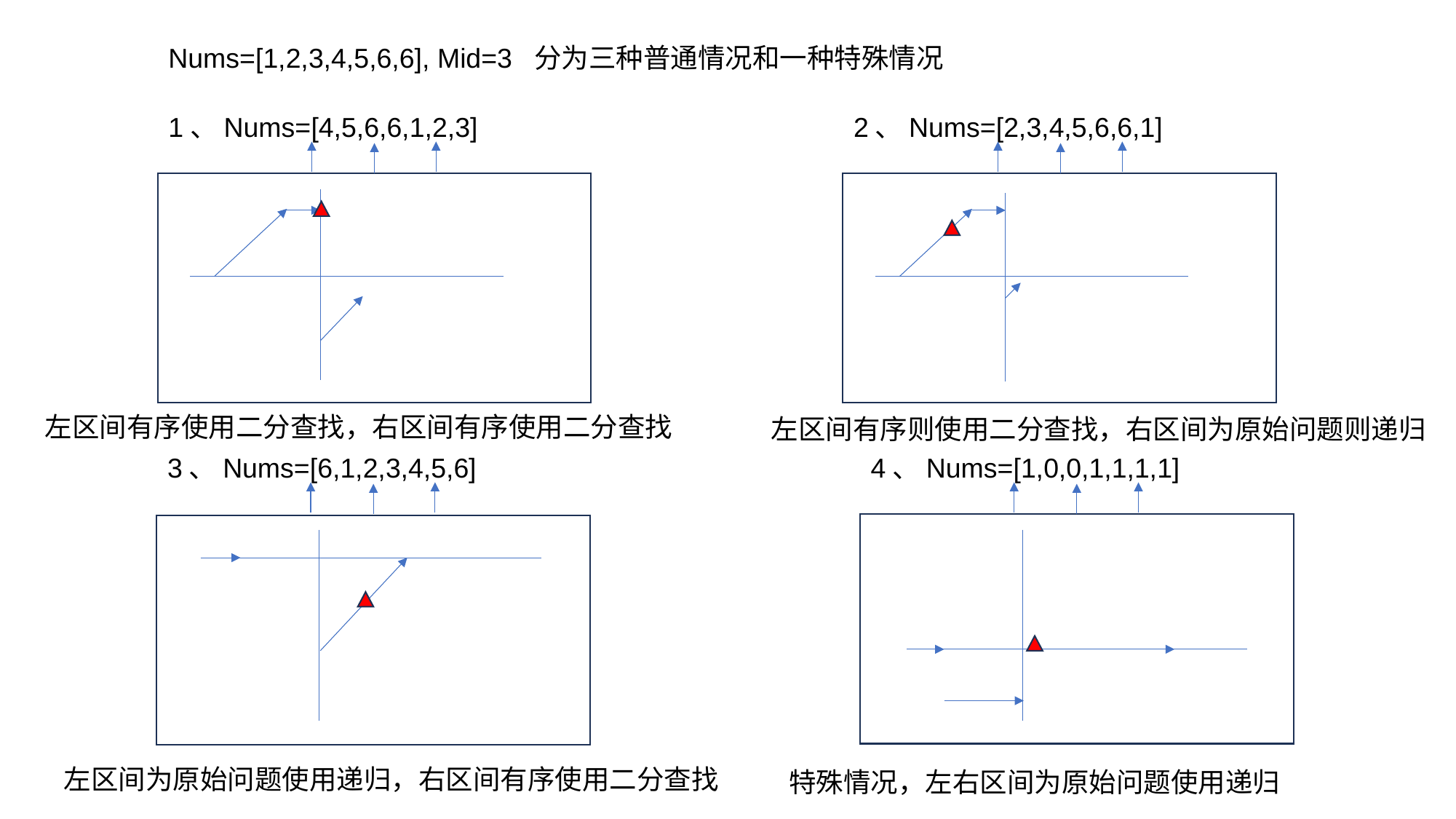

Nums=[1,2,3,4,5,6,6], Mid=3  分为三种普通情况和一种特殊情况
1、Nums=[4,5,6,6,1,2,3]
2、Nums=[2,3,4,5,6,6,1]

左区间有序使用二分查找，右区间有序使用二分查找
左区间有序则使用二分查找，右区间为原始问题则递归
3、Nums=[6,1,2,3,4,5,6]
4、Nums=[1,0,0,1,1,1,1]

左区间为原始问题使用递归，右区间有序使用二分查找
特殊情况，左右区间为原始问题使用递归